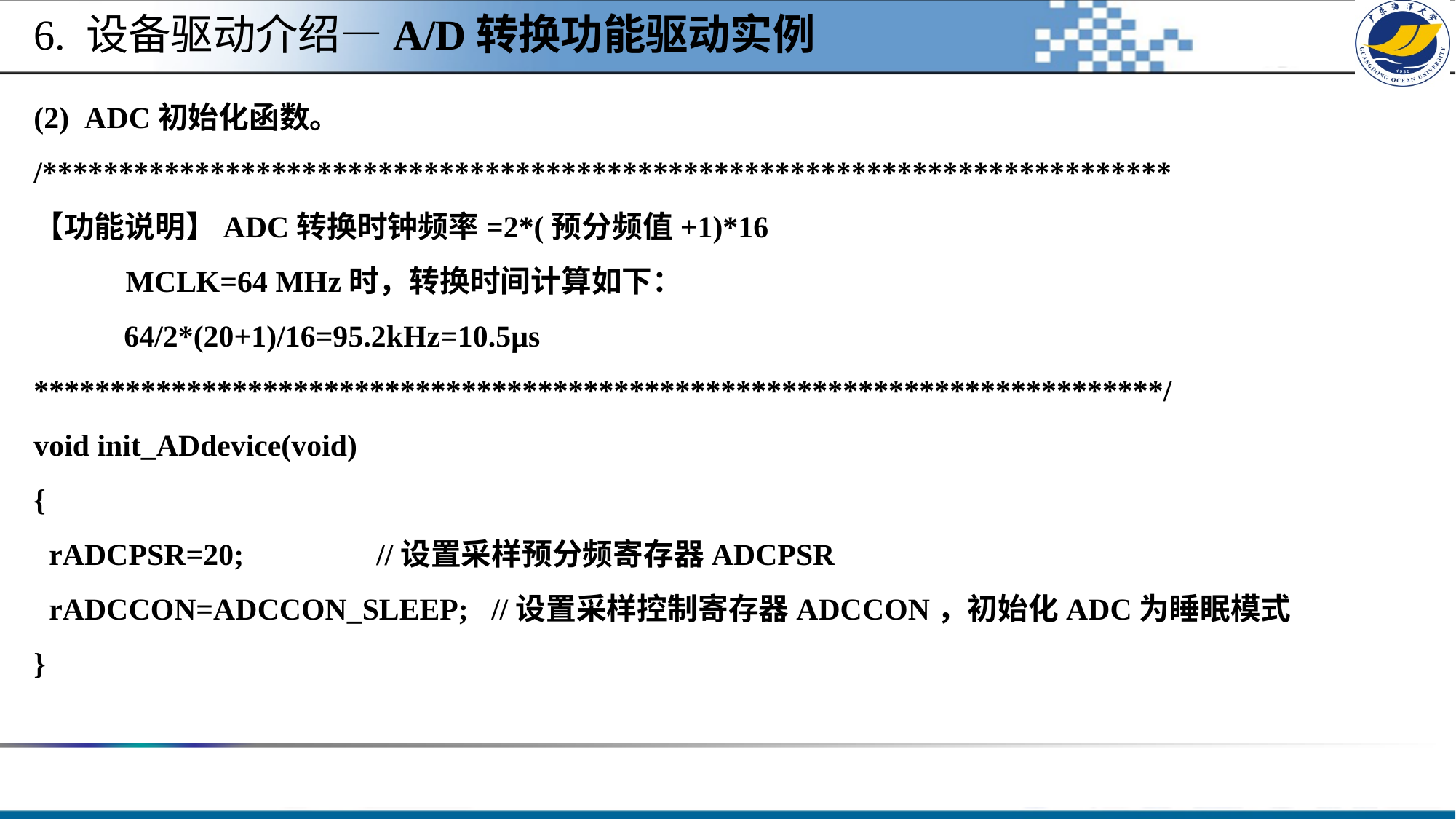

6. 设备驱动介绍—A/D转换功能驱动实例
# (2)  ADC初始化函数。 /************************************************************************** 【功能说明】ADC转换时钟频率=2*(预分频值+1)*16 MCLK=64 MHz时，转换时间计算如下： 64/2*(20+1)/16=95.2kHz=10.5μs **************************************************************************/ void init_ADdevice(void) { rADCPSR=20;              	  //设置采样预分频寄存器ADCPSR rADCCON=ADCCON_SLEEP;   //设置采样控制寄存器ADCCON，初始化ADC为睡眠模式 }